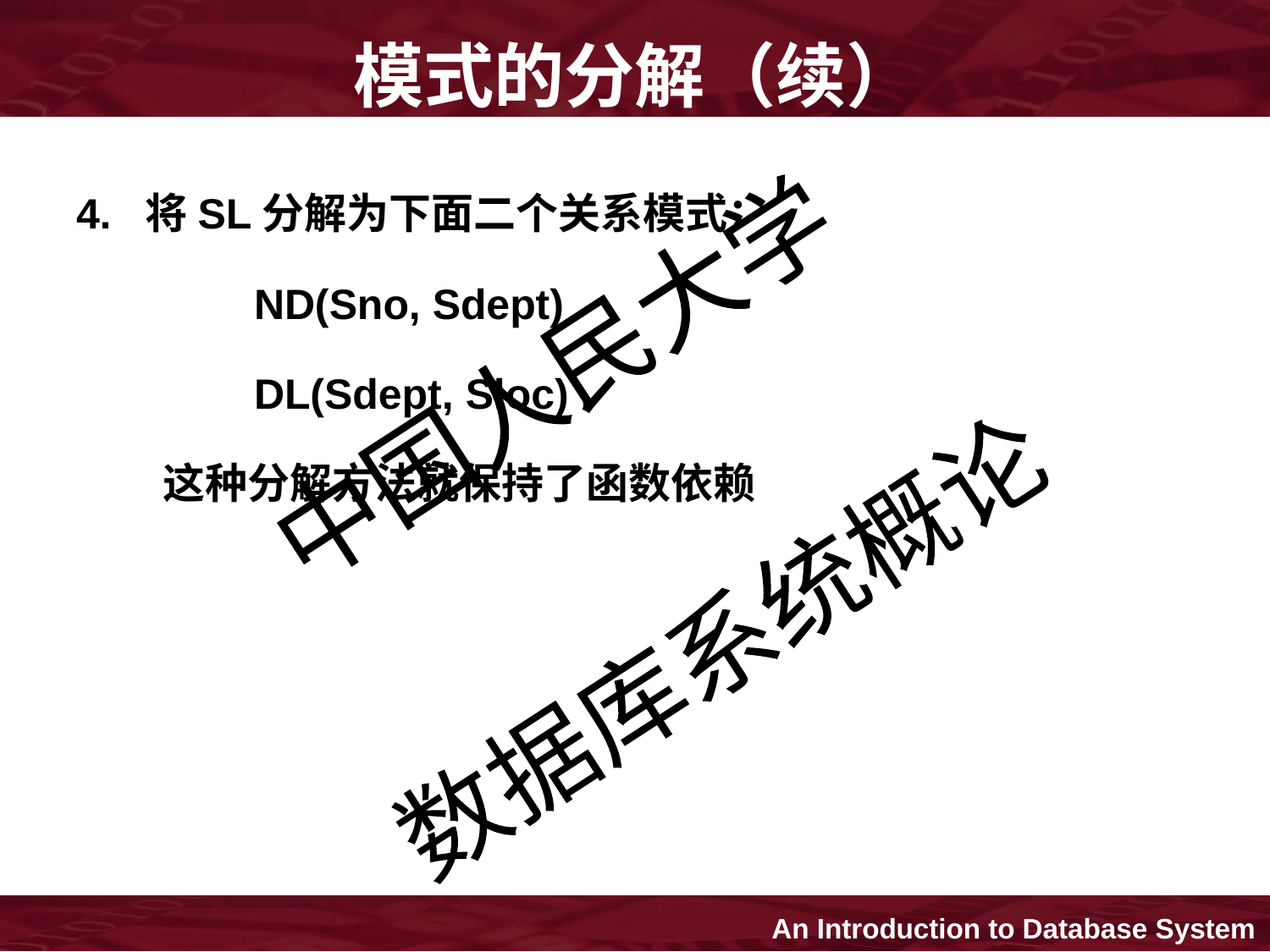

# 模式的分解（续）
4.  将SL分解为下面二个关系模式：
               ND(Sno, Sdept)
               DL(Sdept, Sloc)
        这种分解方法就保持了函数依赖